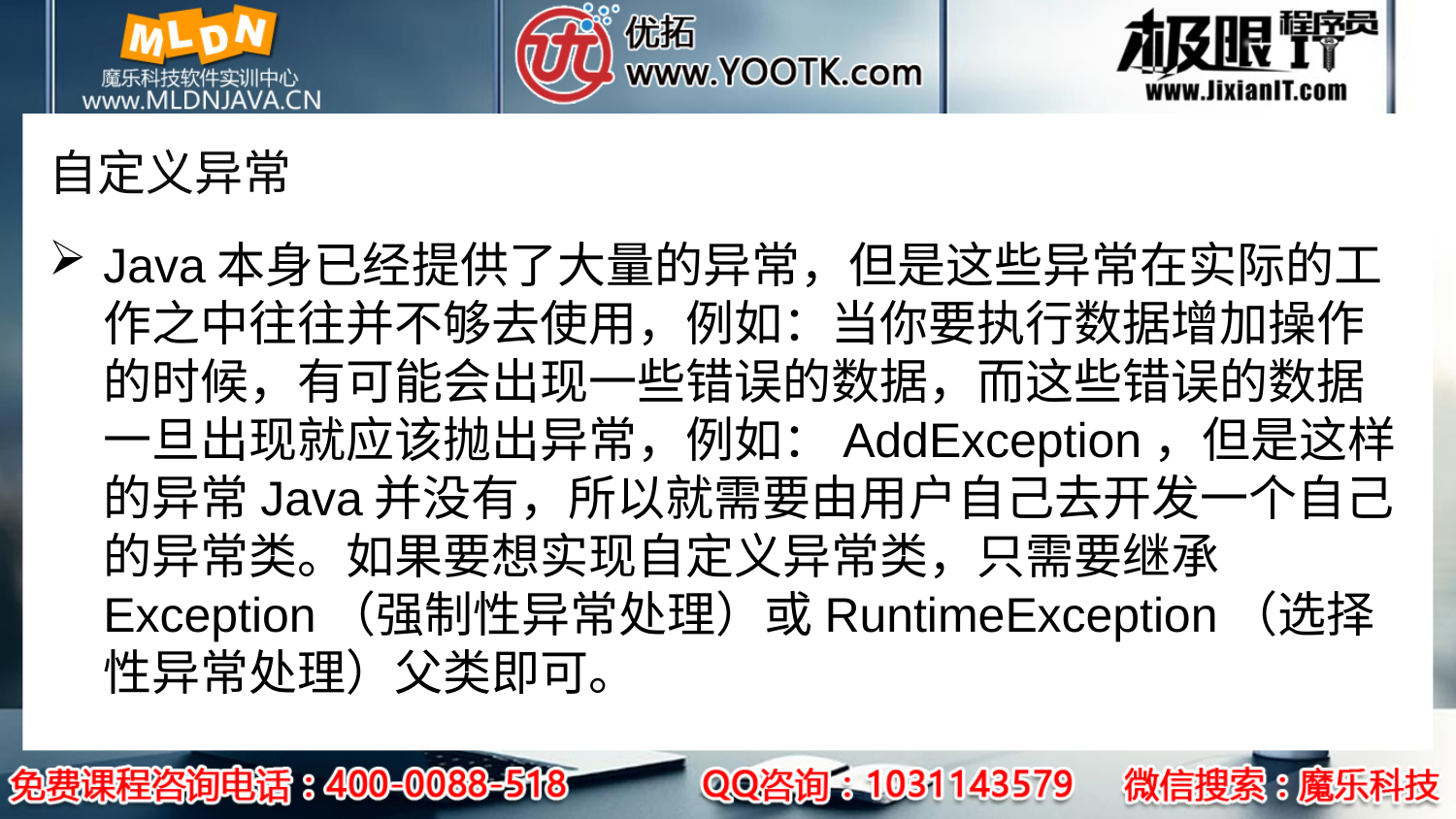

# 自定义异常
Java本身已经提供了大量的异常，但是这些异常在实际的工作之中往往并不够去使用，例如：当你要执行数据增加操作的时候，有可能会出现一些错误的数据，而这些错误的数据一旦出现就应该抛出异常，例如：AddException，但是这样的异常Java并没有，所以就需要由用户自己去开发一个自己的异常类。如果要想实现自定义异常类，只需要继承Exception（强制性异常处理）或RuntimeException（选择性异常处理）父类即可。